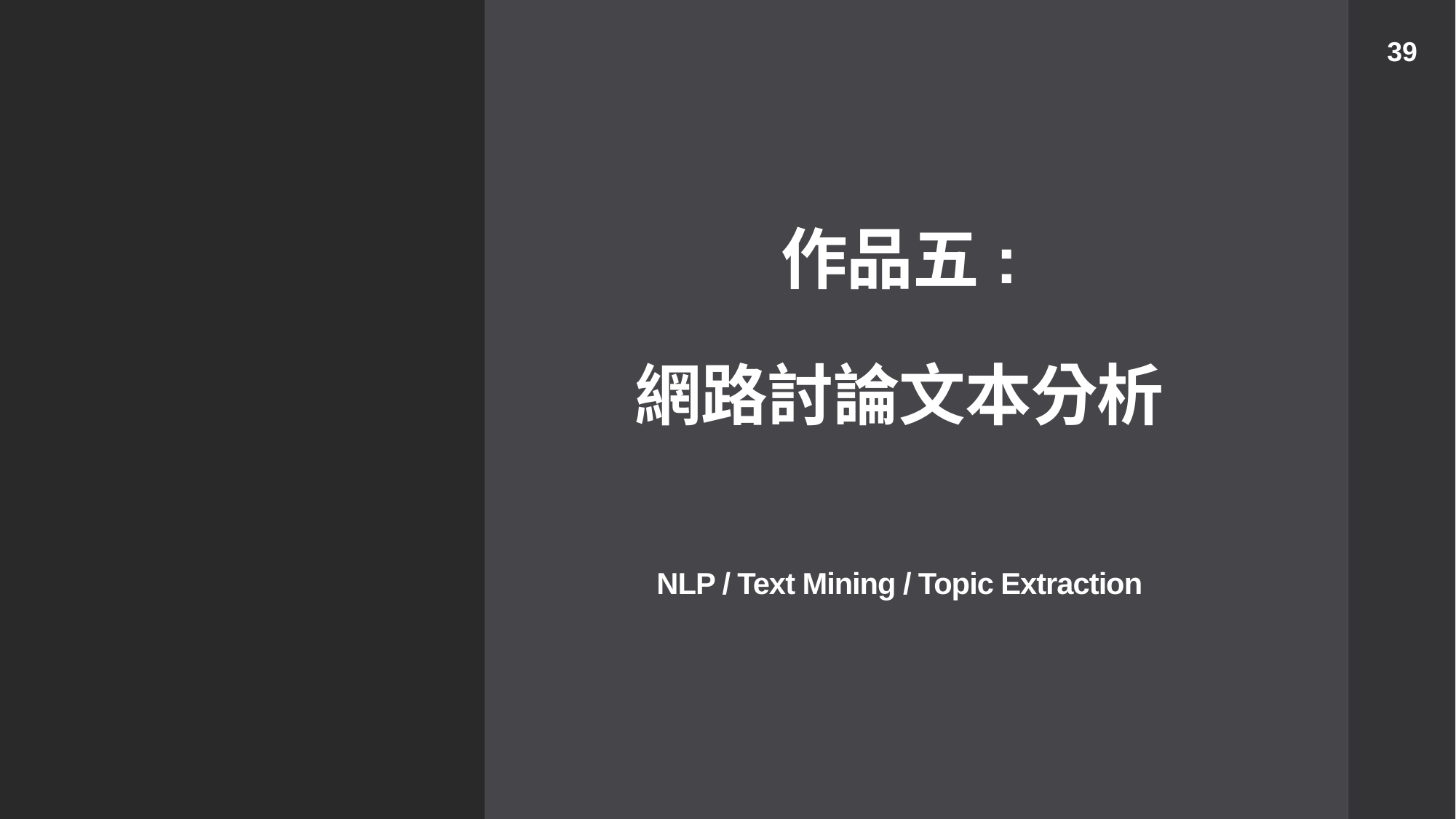

39
# 作品五: 網路討論文本分析 NLP / Text Mining / Topic Extraction